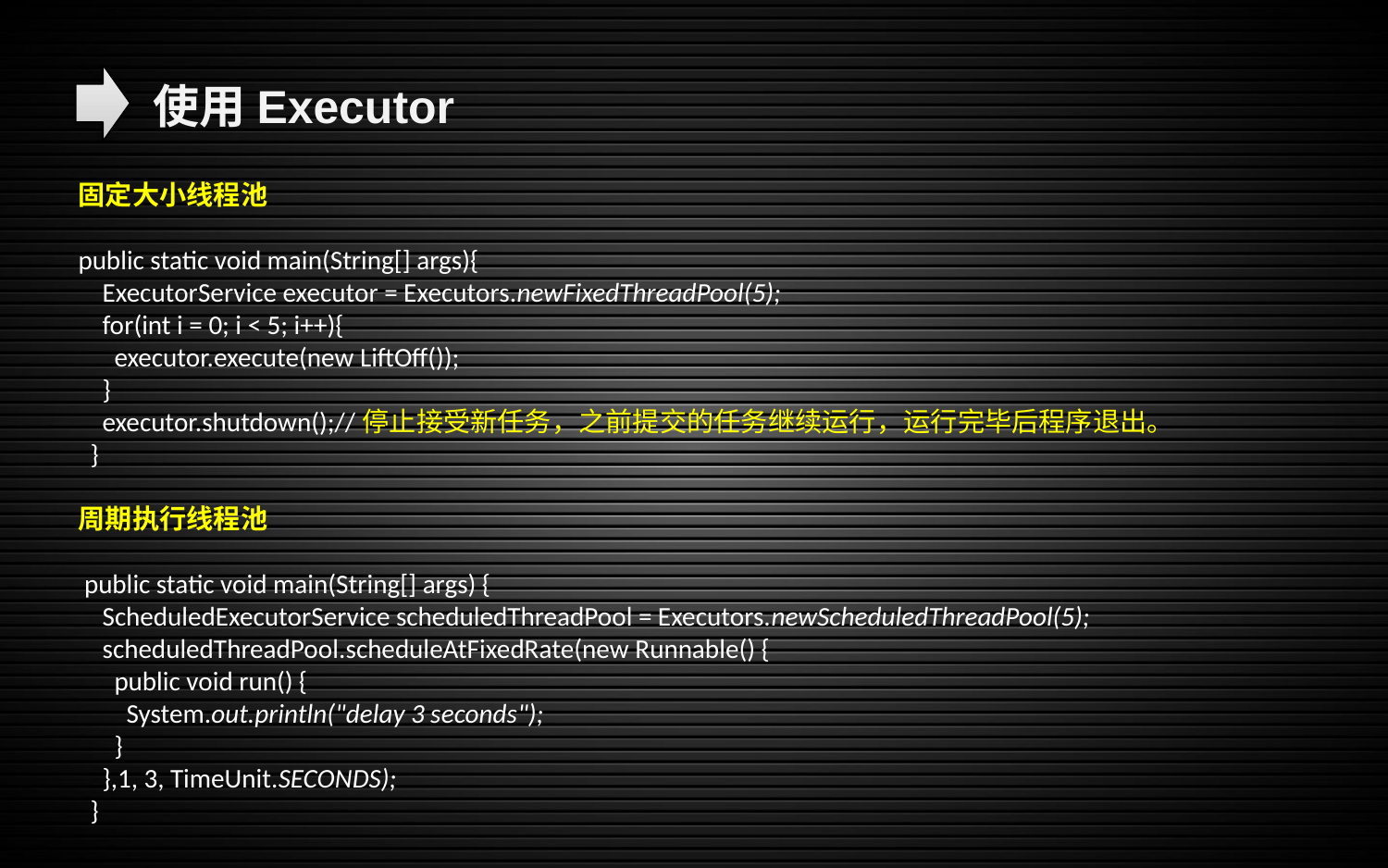

使用Executor
固定大小线程池

public static void main(String[] args){
    ExecutorService executor = Executors.newFixedThreadPool(5);
    for(int i = 0; i < 5; i++){
      executor.execute(new LiftOff());
    }
    executor.shutdown();//停止接受新任务，之前提交的任务继续运行，运行完毕后程序退出。
  }

周期执行线程池

 public static void main(String[] args) {
    ScheduledExecutorService scheduledThreadPool = Executors.newScheduledThreadPool(5);
    scheduledThreadPool.scheduleAtFixedRate(new Runnable() {
      public void run() {
        System.out.println("delay 3 seconds");
      }
    },1, 3, TimeUnit.SECONDS);
  }